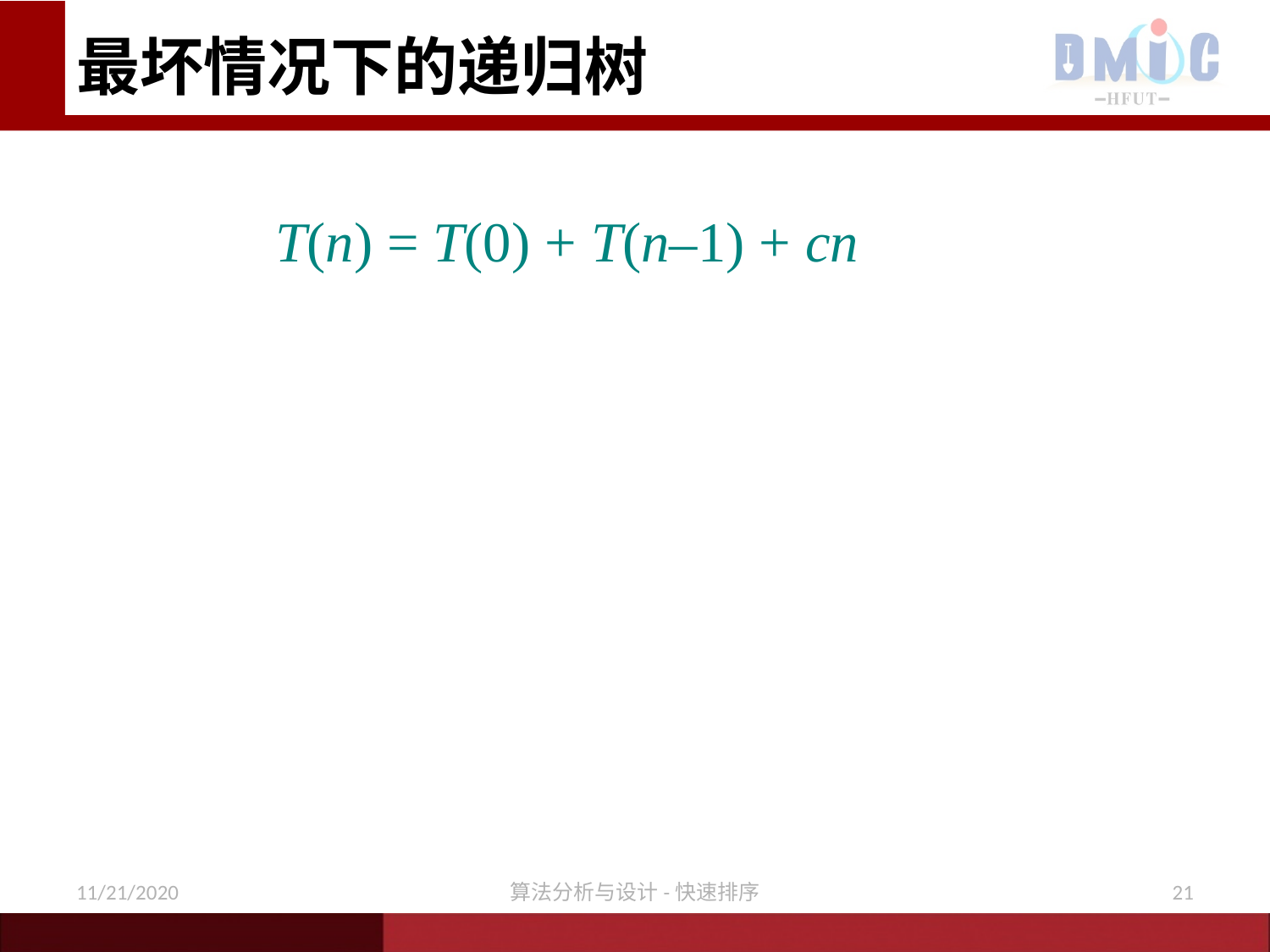

# 最坏情况下的递归树

T(n) = T(0) + T(n–1) + cn
11/21/2020
算法分析与设计-快速排序
21